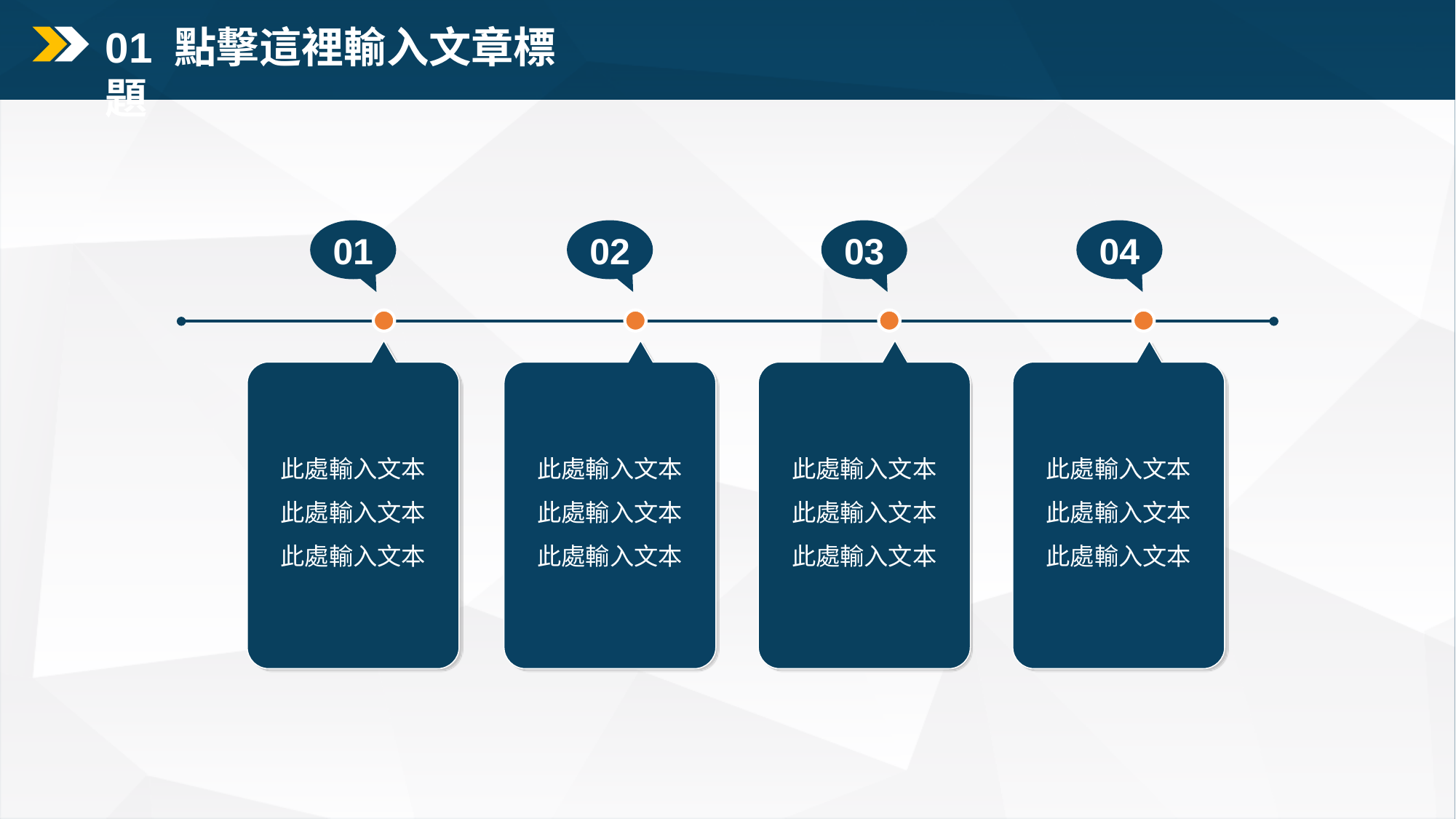

01 點擊這裡輸入文章標題

01
02
03
04

此處輸入文本
此處輸入文本
此處輸入文本
此處輸入文本
此處輸入文本
此處輸入文本
此處輸入文本
此處輸入文本
此處輸入文本
此處輸入文本
此處輸入文本
此處輸入文本